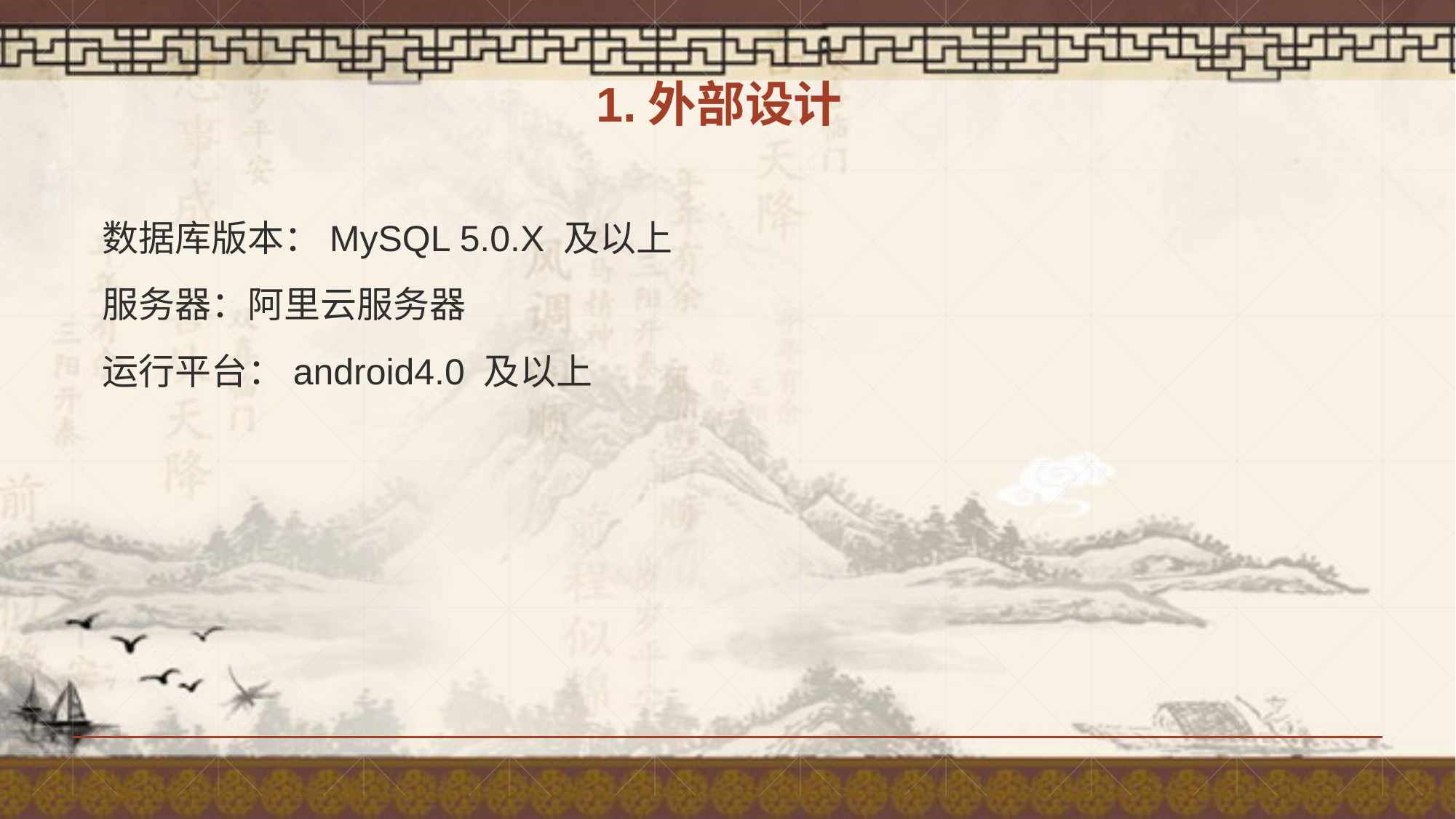

1.外部设计

数据库版本：MySQL 5.0.X 及以上
服务器：阿里云服务器
运行平台：android4.0 及以上